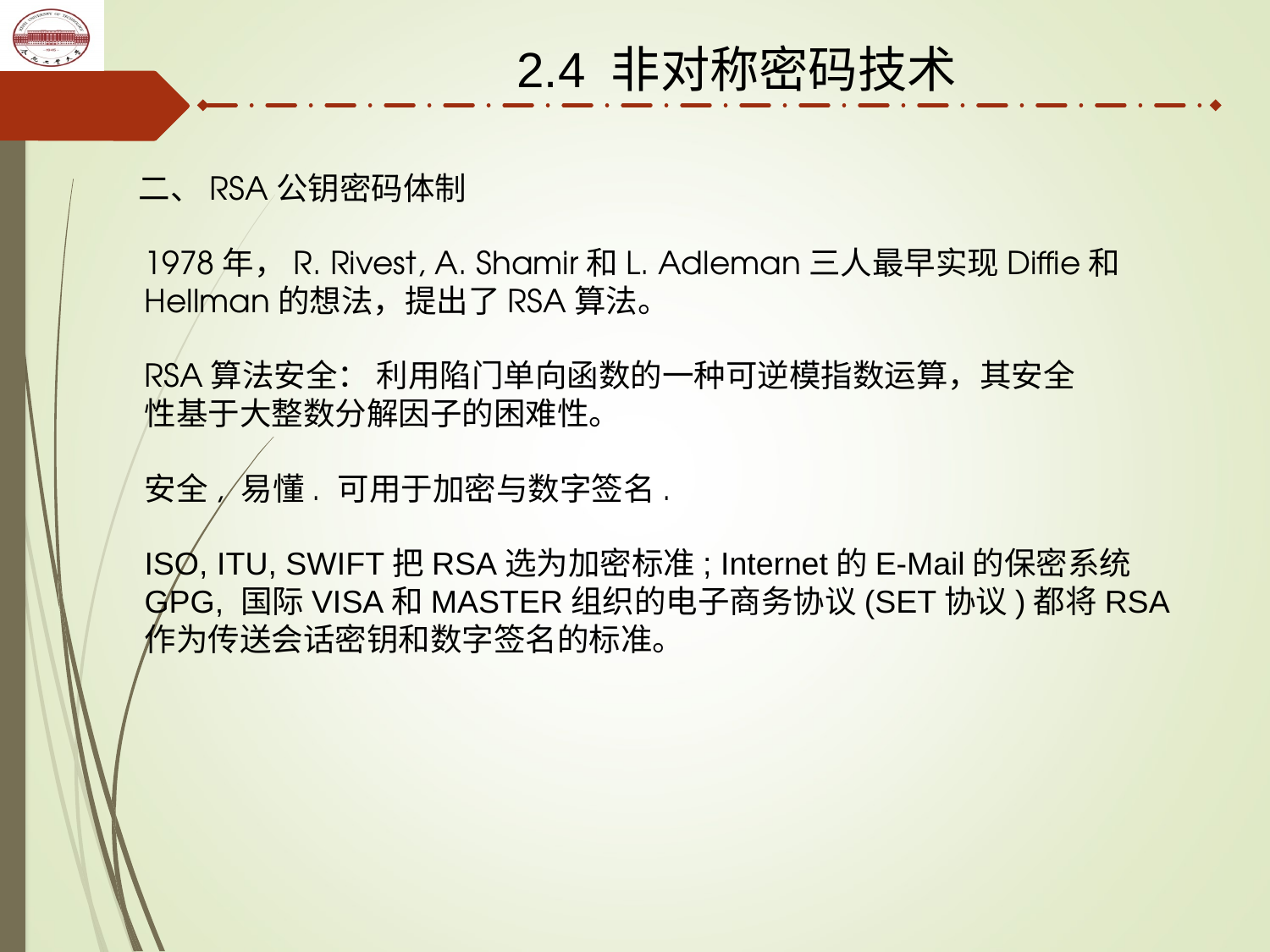

2.4 非对称密码技术
二、RSA公钥密码体制
1978年，R. Rivest, A. Shamir和L. Adleman三人最早实现Diffie和 Hellman的想法，提出了RSA算法。
RSA算法安全： 利用陷门单向函数的一种可逆模指数运算，其安全性基于大整数分解因子的困难性。
安全, 易懂. 可用于加密与数字签名.
ISO, ITU, SWIFT把RSA选为加密标准; Internet的E-Mail的保密系统GPG, 国际VISA和MASTER组织的电子商务协议(SET协议)都将RSA作为传送会话密钥和数字签名的标准。